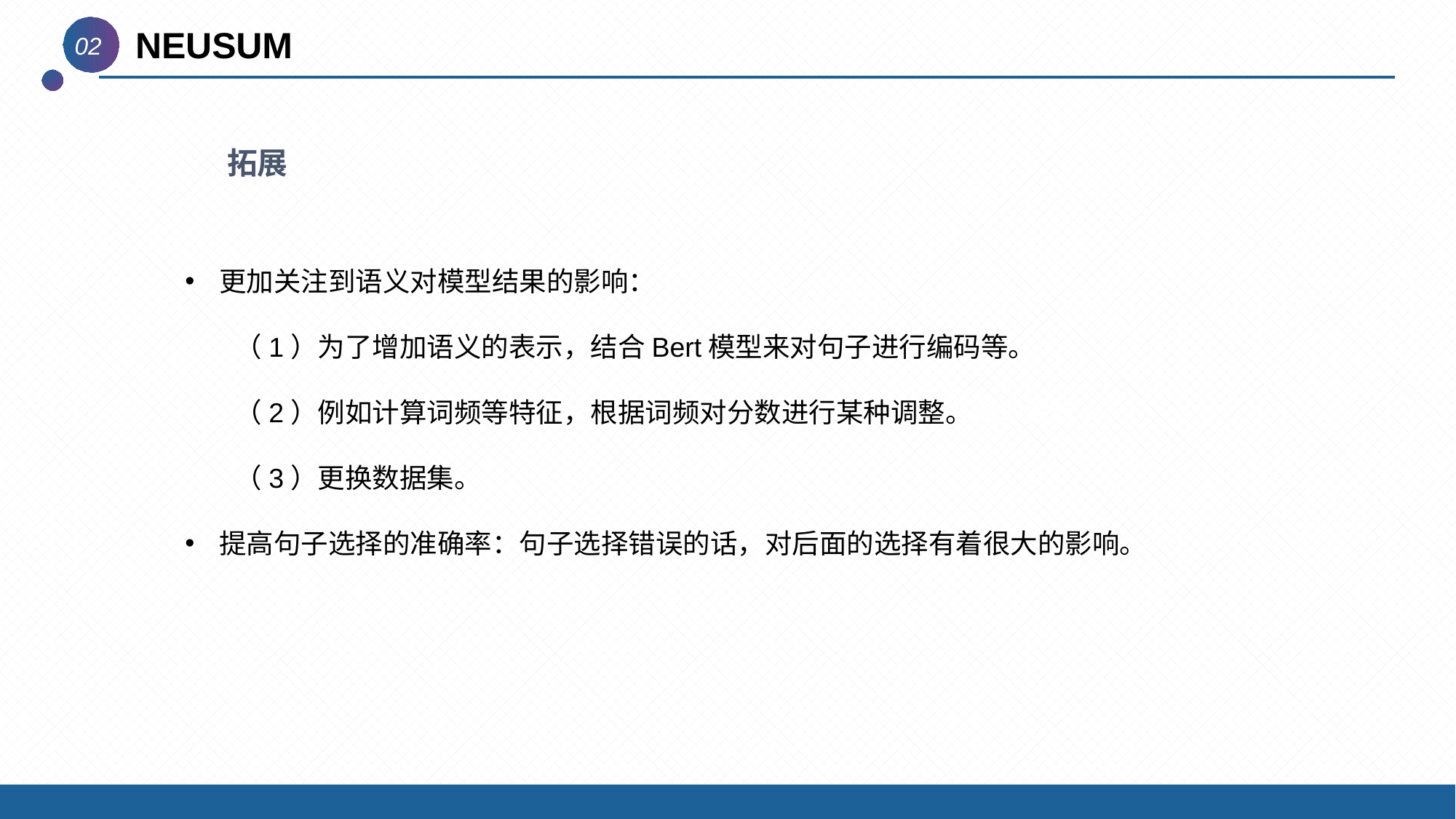

在文档末尾句子比开头重要的场景下NEUSUM表现会更好
NEUSUM

02

拓展
更加关注到语义对模型结果的影响：
       （1）为了增加语义的表示，结合Bert模型来对句子进行编码等。
       （2）例如计算词频等特征，根据词频对分数进行某种调整。
       （3）更换数据集。
提高句子选择的准确率：句子选择错误的话，对后面的选择有着很大的影响。